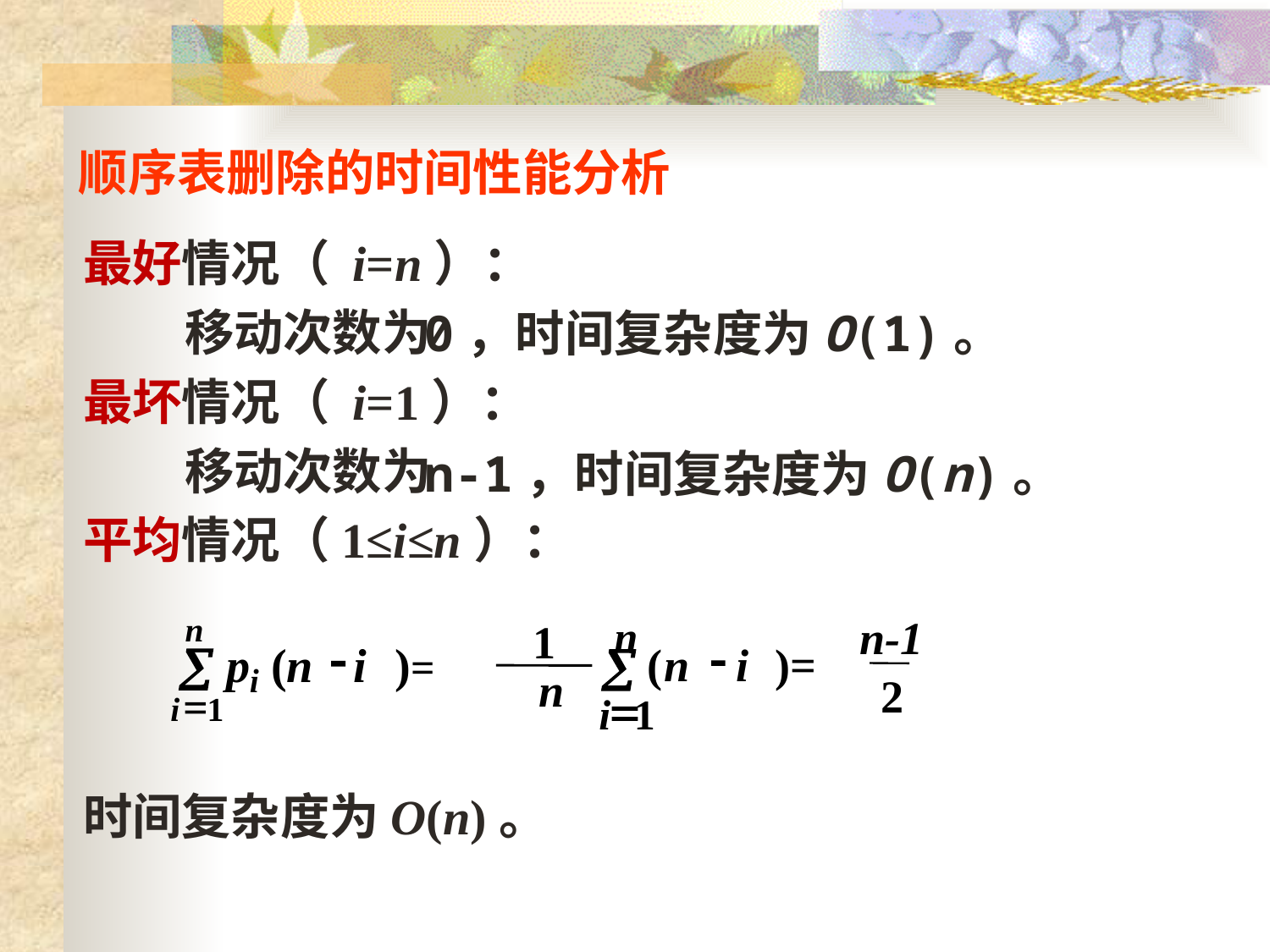

顺序表删除的时间性能分析
最好情况（ i=n）：
        移动次数为
最坏情况（ i=1）：
        移动次数为
平均情况（1≤i≤n）：

时间复杂度为O(n)。
0，时间复杂度为O(1)。

n-1，时间复杂度为O(n)。

n
n-1
n
1
−
−
p
(
n
i
)=

(
n
i
)=
∑
∑

i
n

2
=
=
1
i
1
i